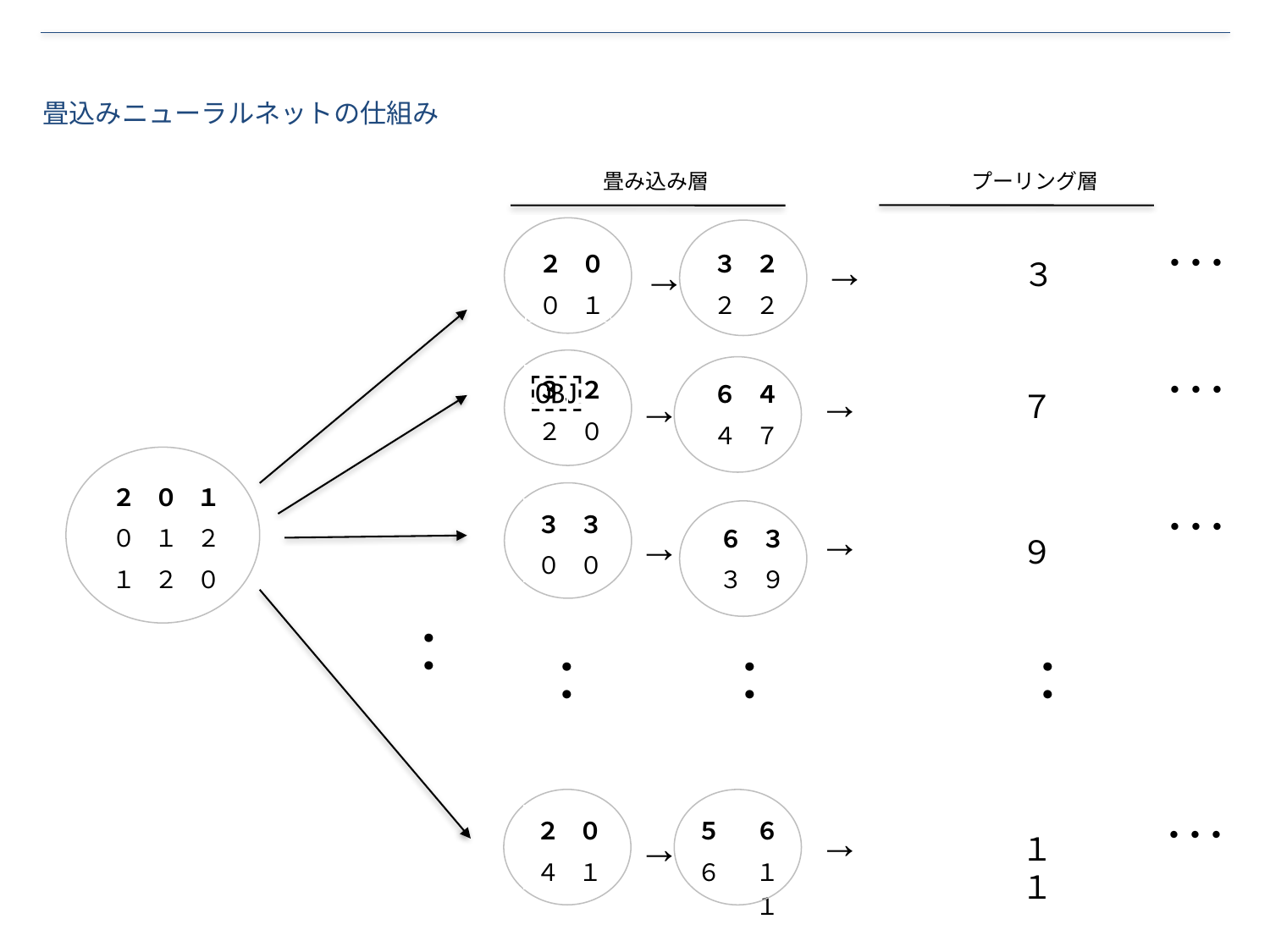

# 畳込みニューラルネットの仕組み
プーリング層
畳み込み層

･･･
→
| ３ | ２ |
| --- | --- |
| ２ | ２ |
| ２ | ０ |
| --- | --- |
| ０ | １ |
→
３

･･･
￼
| ３ | ２ |
| --- | --- |
| ２ | ０ |
| ６ | ４ |
| --- | --- |
| ４ | ７ |
→
→
７

| ２ | ０ | １ |
| --- | --- | --- |
| ０ | １ | ２ |
| １ | ２ | ０ |

･･･
| ３ | ３ |
| --- | --- |
| ０ | ０ |

→
| ６ | ３ |
| --- | --- |
| ３ | ９ |
→
９
：
：
：
：

･･･
| ５ | ６ |
| --- | --- |
| ６ | １１ |
| ２ | ０ |
| --- | --- |
| ４ | １ |
→
→
１１